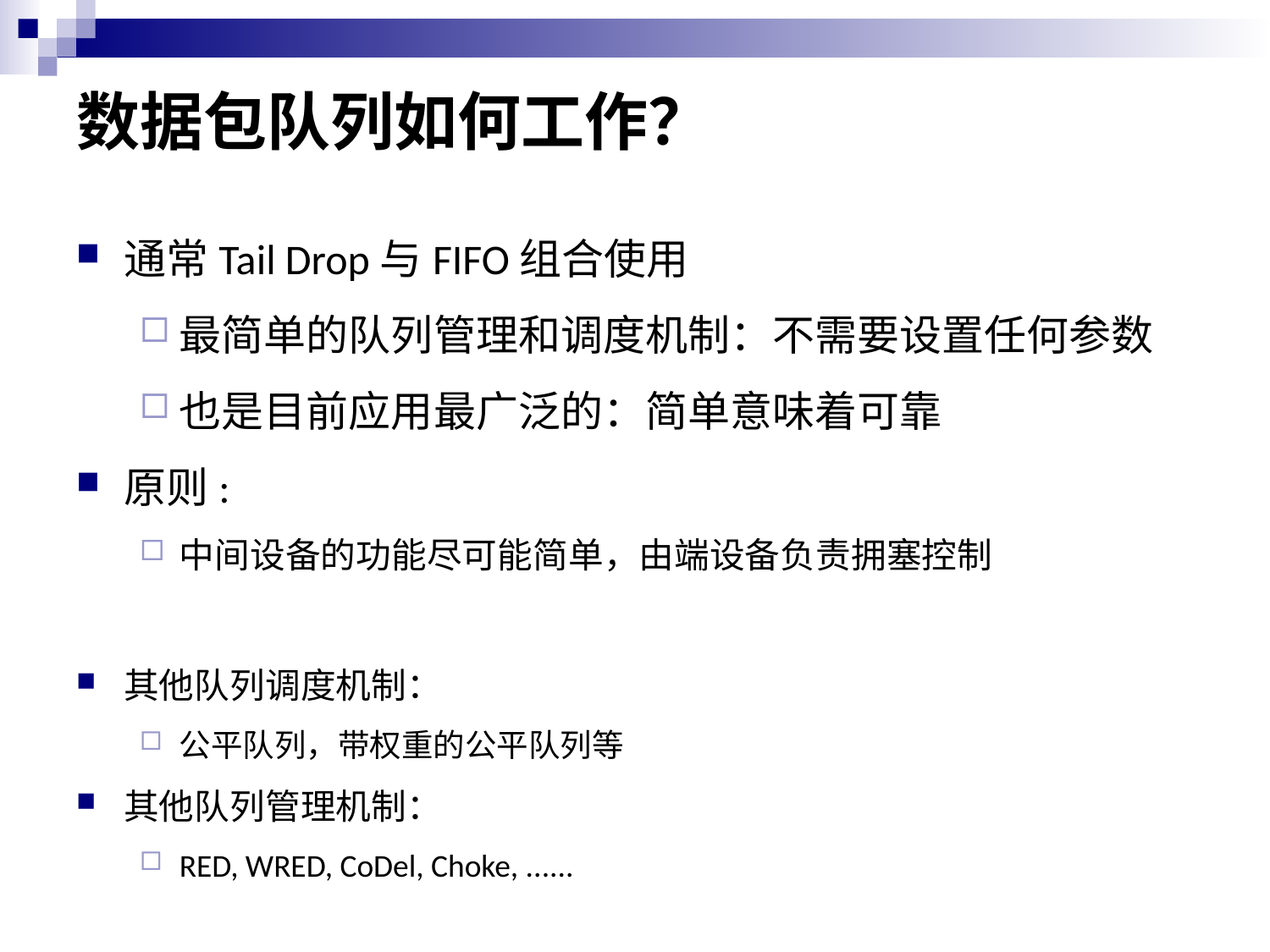

# 数据包队列如何工作？
通常Tail Drop与FIFO组合使用
最简单的队列管理和调度机制：不需要设置任何参数
也是目前应用最广泛的：简单意味着可靠
原则:
中间设备的功能尽可能简单，由端设备负责拥塞控制

其他队列调度机制：
公平队列，带权重的公平队列等
其他队列管理机制：
RED, WRED, CoDel, Choke, ......
7